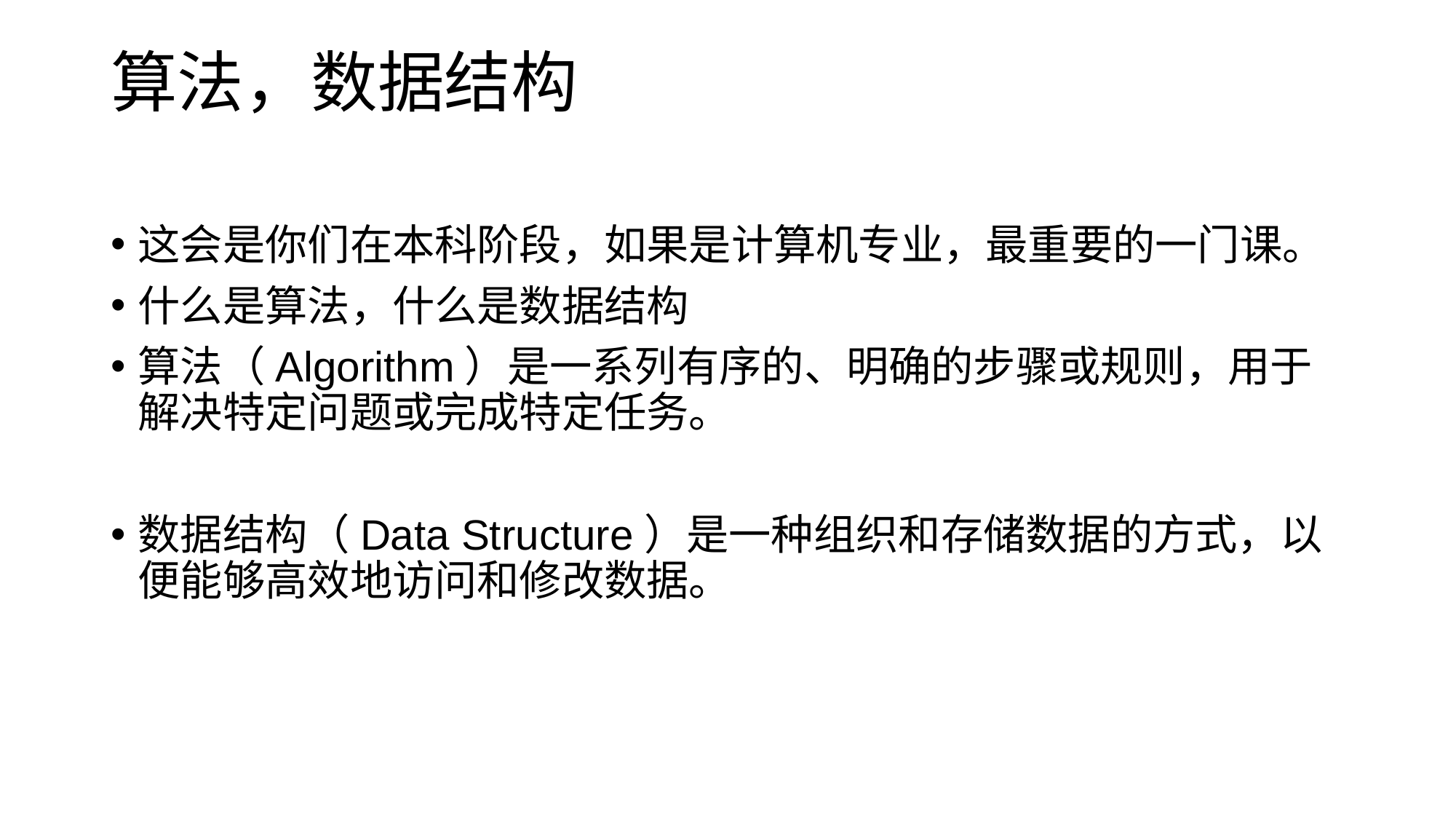

# 算法，数据结构
这会是你们在本科阶段，如果是计算机专业，最重要的一门课。
什么是算法，什么是数据结构
算法（Algorithm）是一系列有序的、明确的步骤或规则，用于解决特定问题或完成特定任务。

数据结构（Data Structure）是一种组织和存储数据的方式，以便能够高效地访问和修改数据。